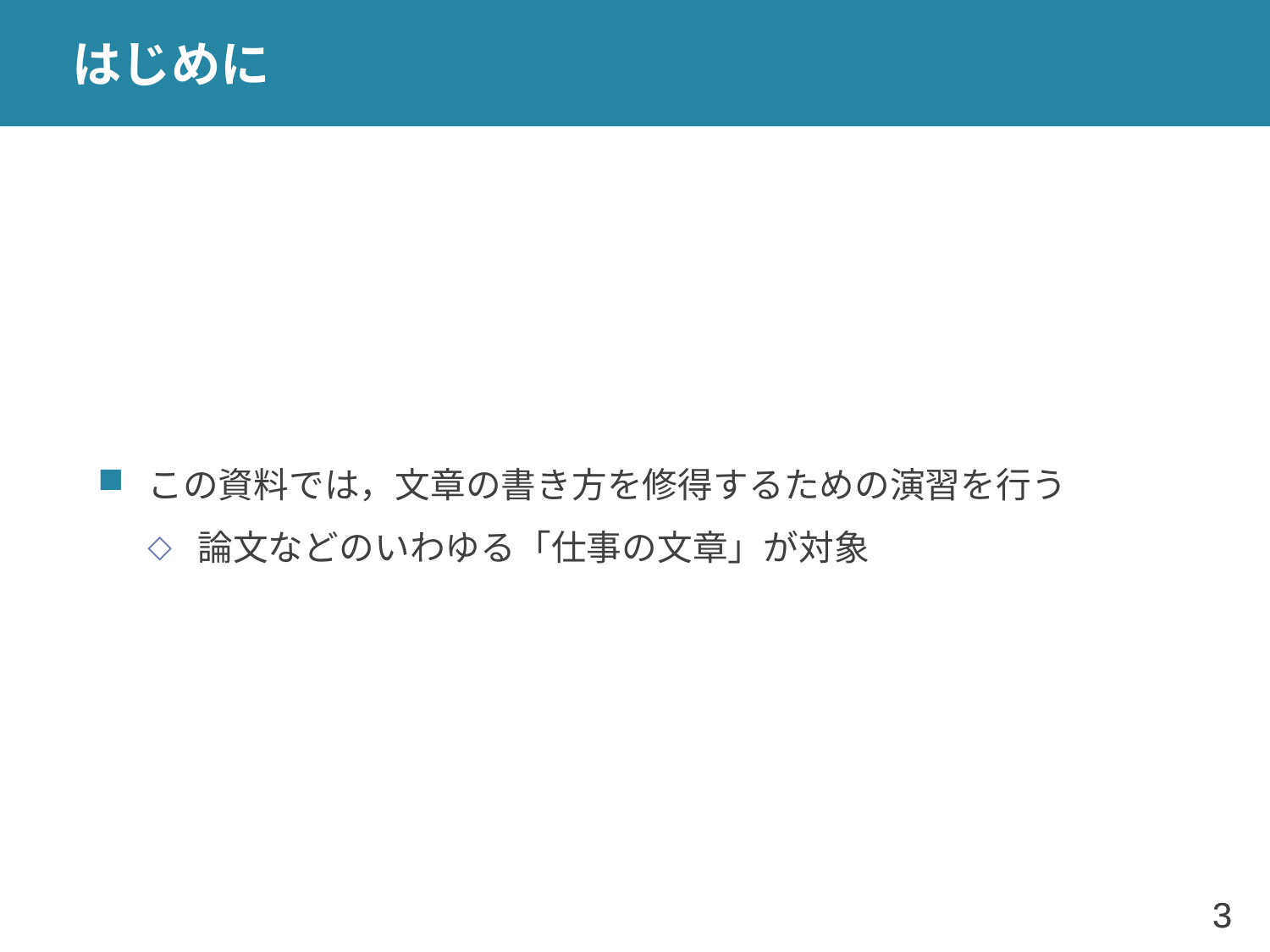

# はじめに
この資料では，文章の書き方を修得するための演習を行う
論文などのいわゆる「仕事の文章」が対象